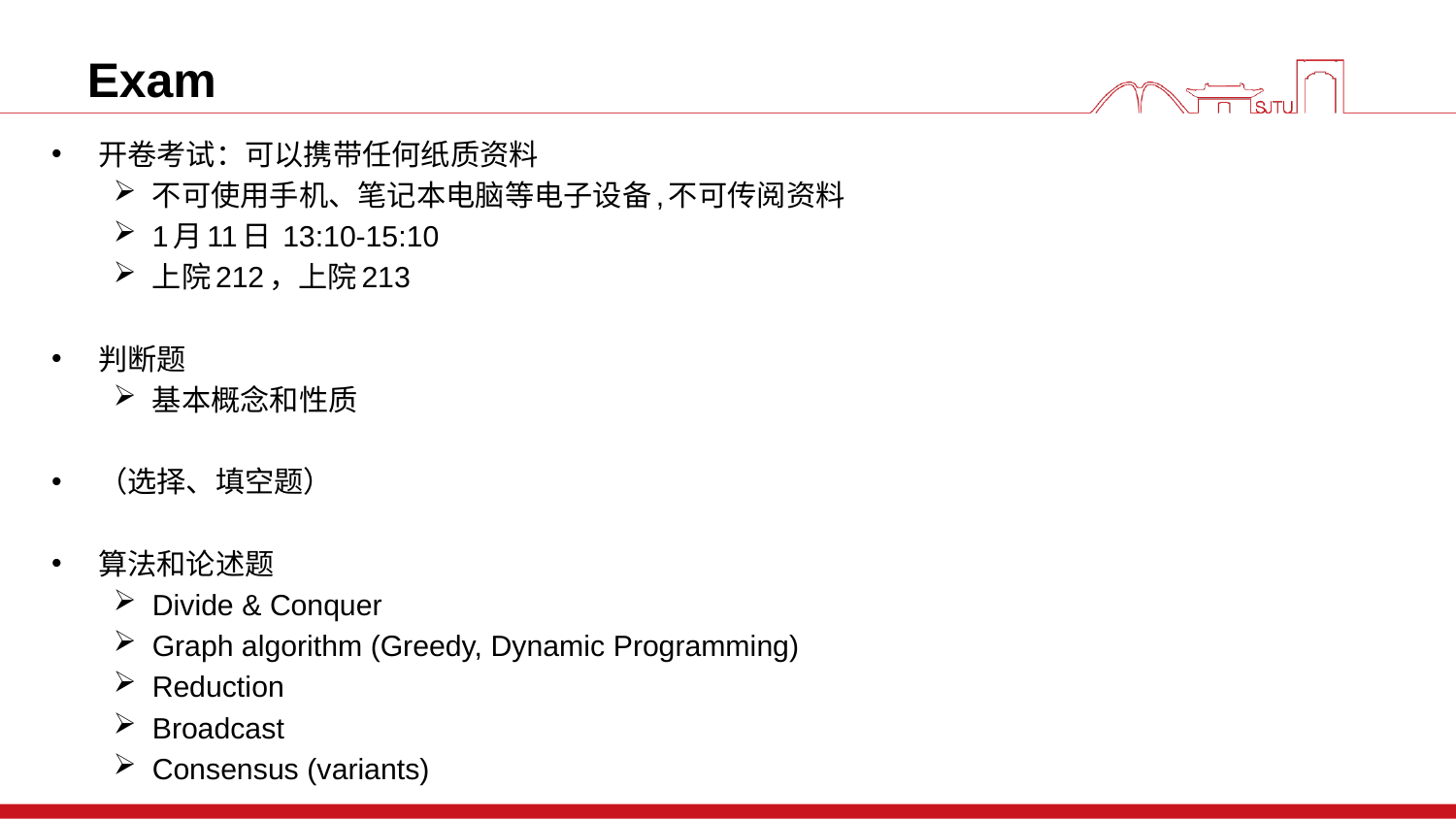

# Exam
开卷考试：可以携带任何纸质资料
不可使用手机、笔记本电脑等电子设备,不可传阅资料
1月11日 13:10-15:10
上院212，上院213

判断题
基本概念和性质

（选择、填空题）

算法和论述题
Divide & Conquer
Graph algorithm (Greedy, Dynamic Programming)
Reduction
Broadcast
Consensus (variants)